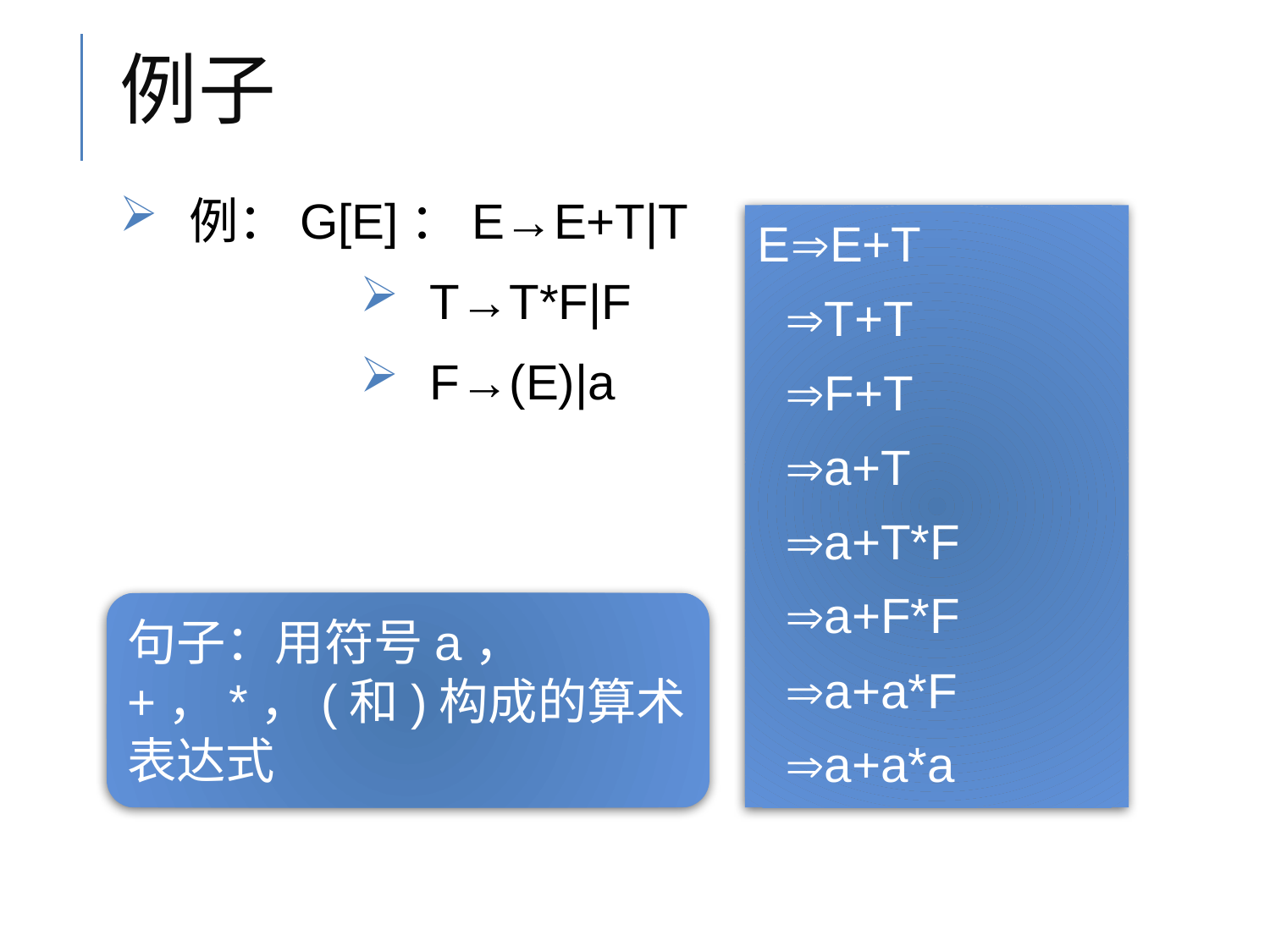

# 例子
例：G[E]：E→E+T|T
T→T*F|F
F→(E)|a
E⇒E+T
  ⇒T+T
  ⇒F+T
  ⇒a+T
  ⇒a+T*F
  ⇒a+F*F
  ⇒a+a*F
  ⇒a+a*a
句子：用符号a，+，*，(和)构成的算术表达式
33